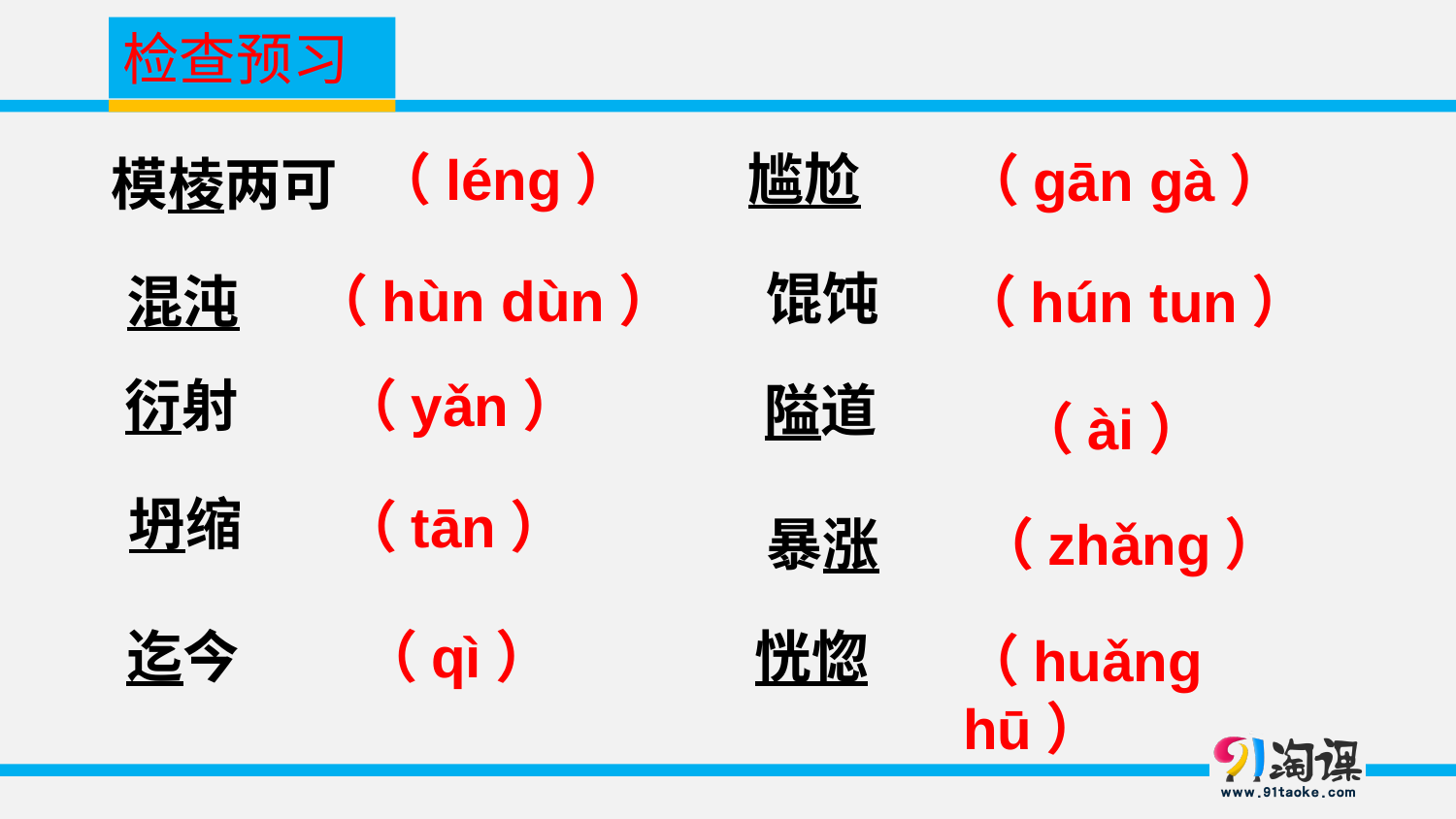

检查预习
（léng）
尴尬
（gān gà）
模棱两可
馄饨
（hùn dùn）
混沌
（hún tun）

衍射
（yǎn）
隘道
（ài）
坍缩
（tān）
暴涨
（zhǎng）
迄今
（qì）
恍惚
（huǎng hū）